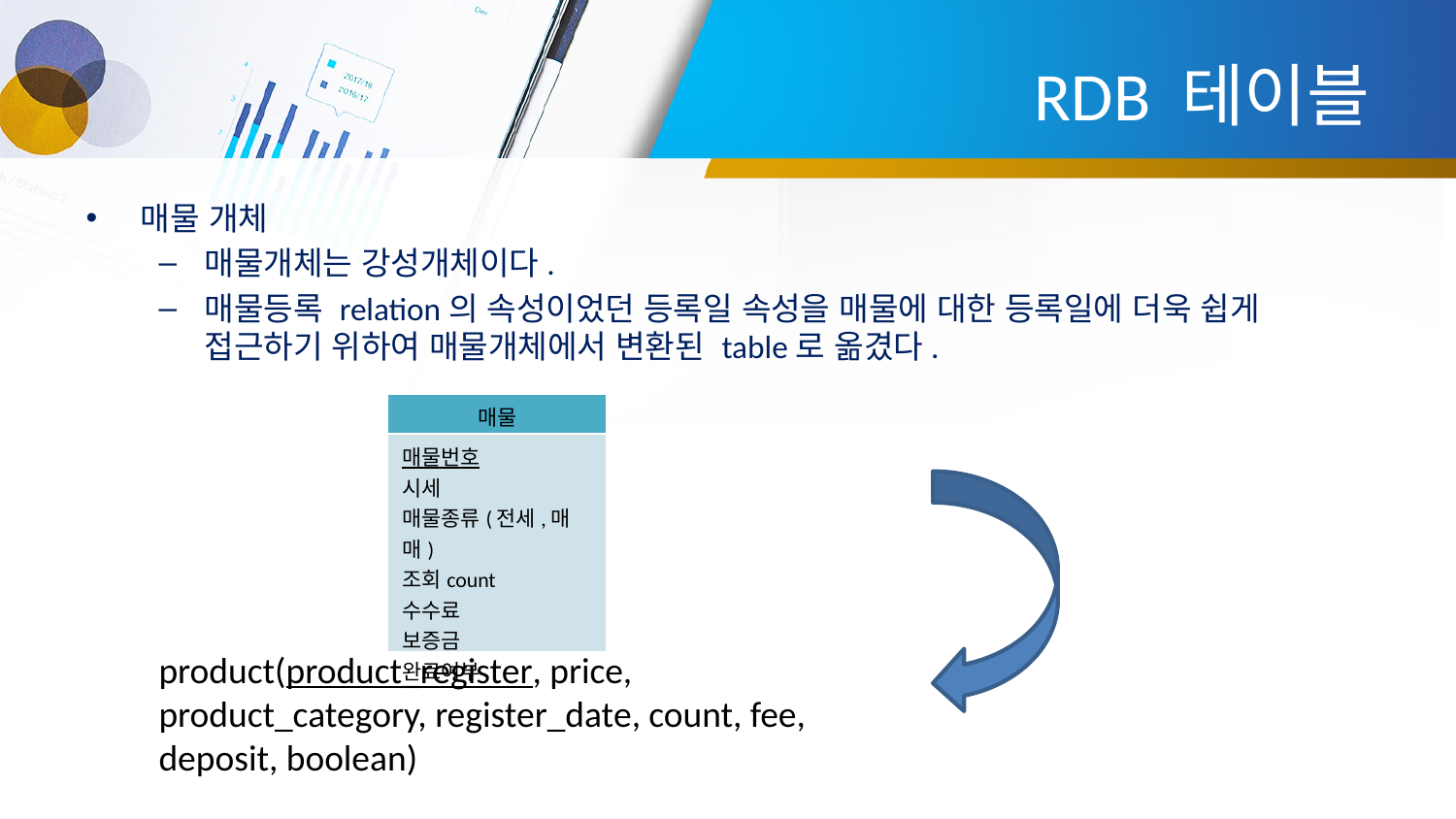

# RDB 테이블
매물 개체
매물개체는 강성개체이다.
매물등록 relation의 속성이었던 등록일 속성을 매물에 대한 등록일에 더욱 쉽게 접근하기 위하여 매물개체에서 변환된 table로 옮겼다.

| 매물 |
| --- |
| 매물번호 시세 매물종류(전세,매매) 조회count 수수료 보증금 완료여부 |

product(product_register, price, product_category, register_date, count, fee, deposit, boolean)